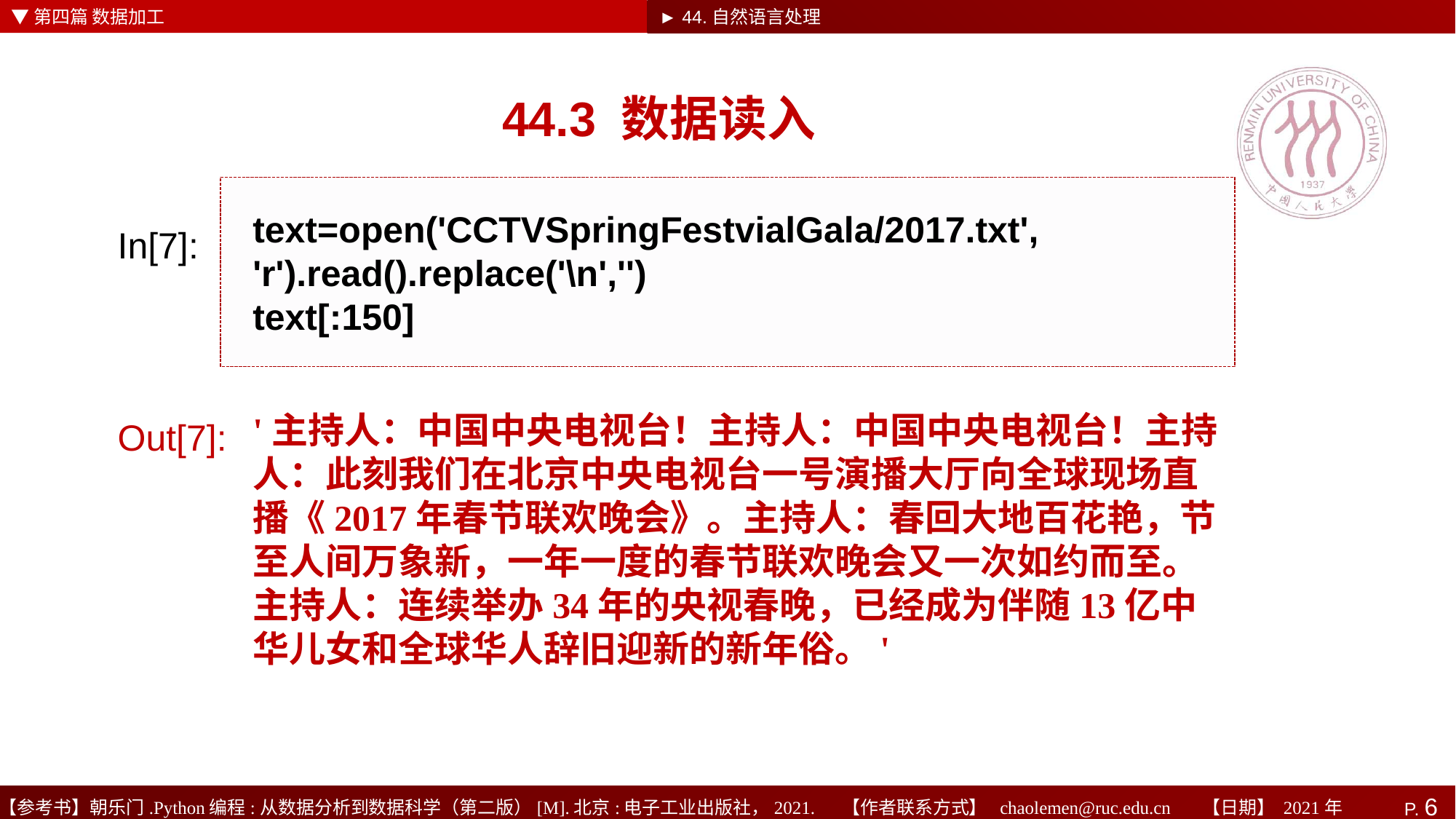

▼第四篇 数据加工
► 44.自然语言处理
# 44.3 数据读入
text=open('CCTVSpringFestvialGala/2017.txt', 'r').read().replace('\n','')
text[:150]
In[7]:
'主持人：中国中央电视台！主持人：中国中央电视台！主持人：此刻我们在北京中央电视台一号演播大厅向全球现场直播《2017年春节联欢晚会》。主持人：春回大地百花艳，节至人间万象新，一年一度的春节联欢晚会又一次如约而至。主持人：连续举办34年的央视春晚，已经成为伴随13亿中华儿女和全球华人辞旧迎新的新年俗。'
Out[7]: